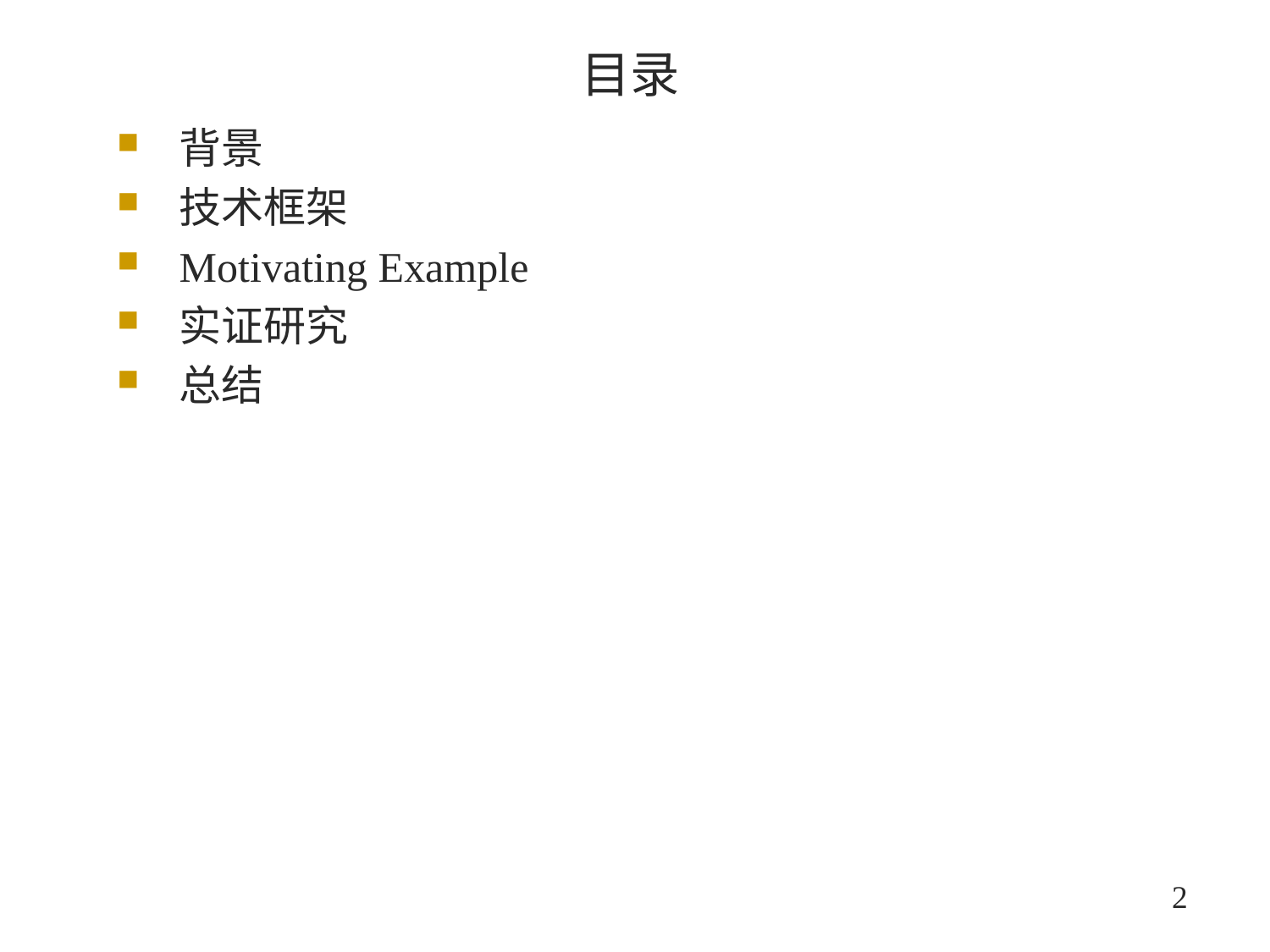

# 目录
背景
技术框架
Motivating Example
实证研究
总结
2